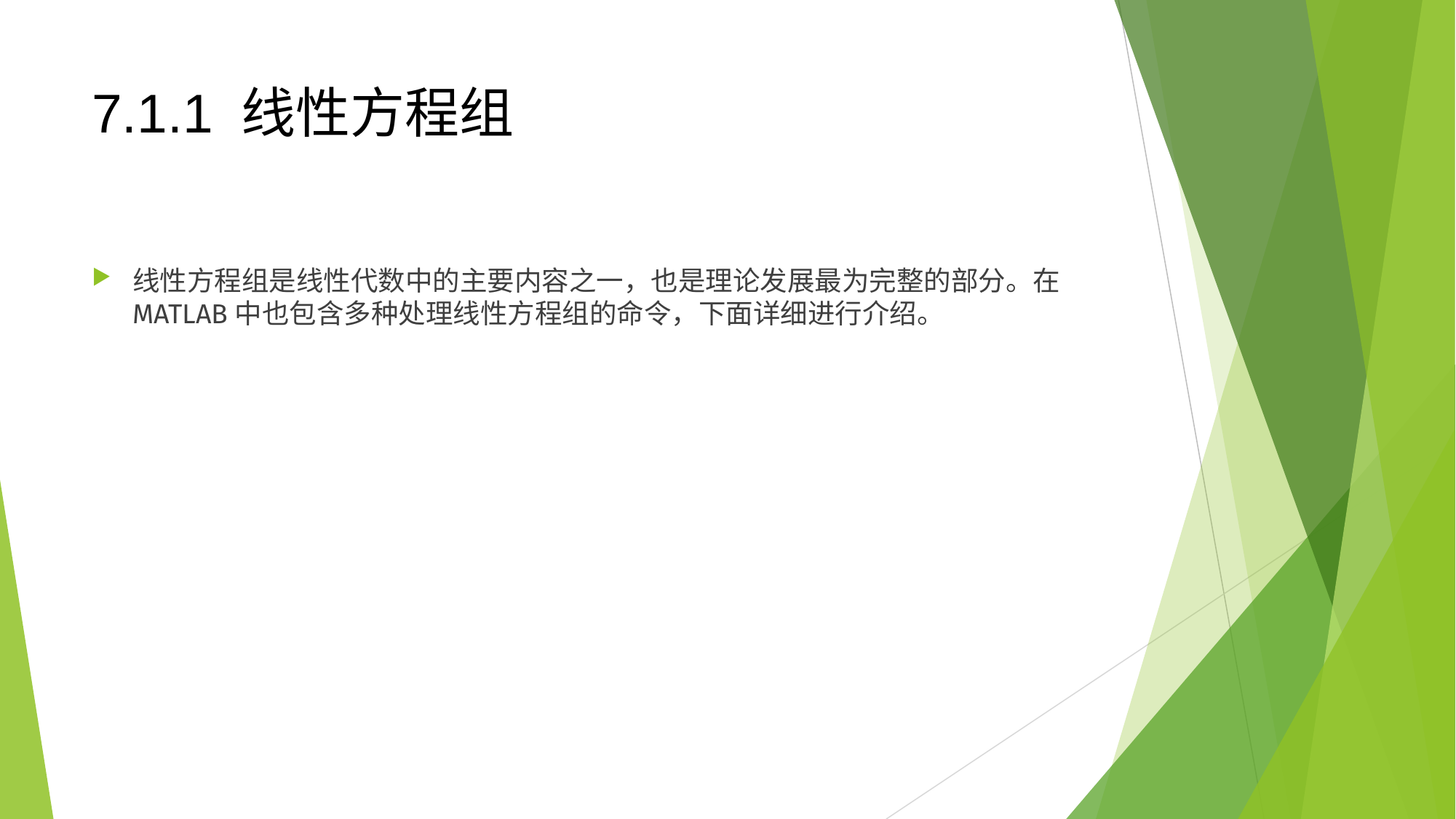

7.1.1 线性方程组
线性方程组是线性代数中的主要内容之一，也是理论发展最为完整的部分。在MATLAB中也包含多种处理线性方程组的命令，下面详细进行介绍。